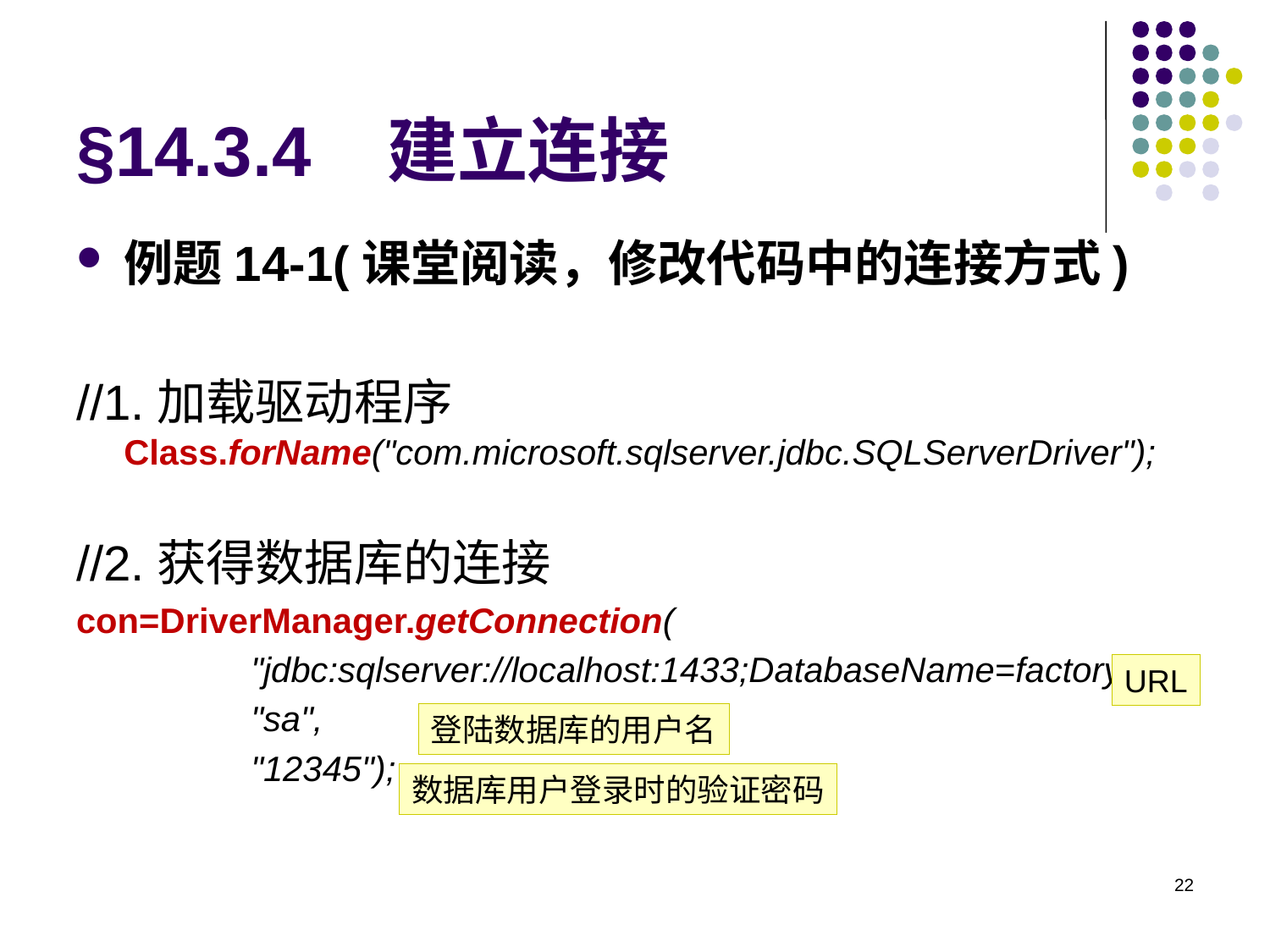

# §14.3.4   建立连接
例题14-1(课堂阅读，修改代码中的连接方式)

//1.加载驱动程序Class.forName("com.microsoft.sqlserver.jdbc.SQLServerDriver");

//2.获得数据库的连接
con=DriverManager.getConnection(
		"jdbc:sqlserver://localhost:1433;DatabaseName=factory",
		"sa",
		"12345");
URL
登陆数据库的用户名
数据库用户登录时的验证密码
22